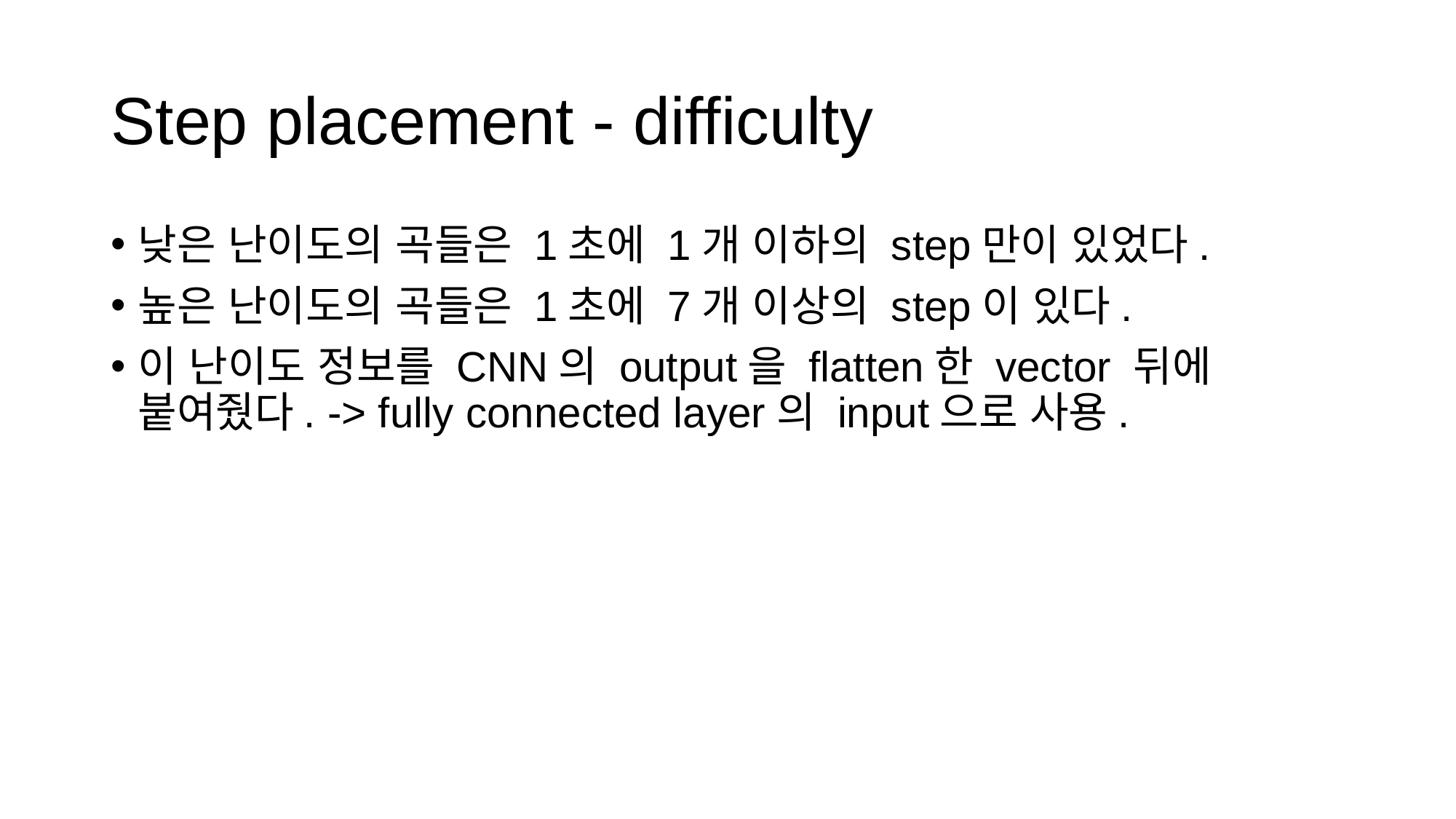

# Step placement - difficulty
낮은 난이도의 곡들은 1초에 1개 이하의 step만이 있었다.
높은 난이도의 곡들은 1초에 7개 이상의 step이 있다.
이 난이도 정보를 CNN의 output을 flatten한 vector 뒤에 붙여줬다. -> fully connected layer의 input으로 사용.